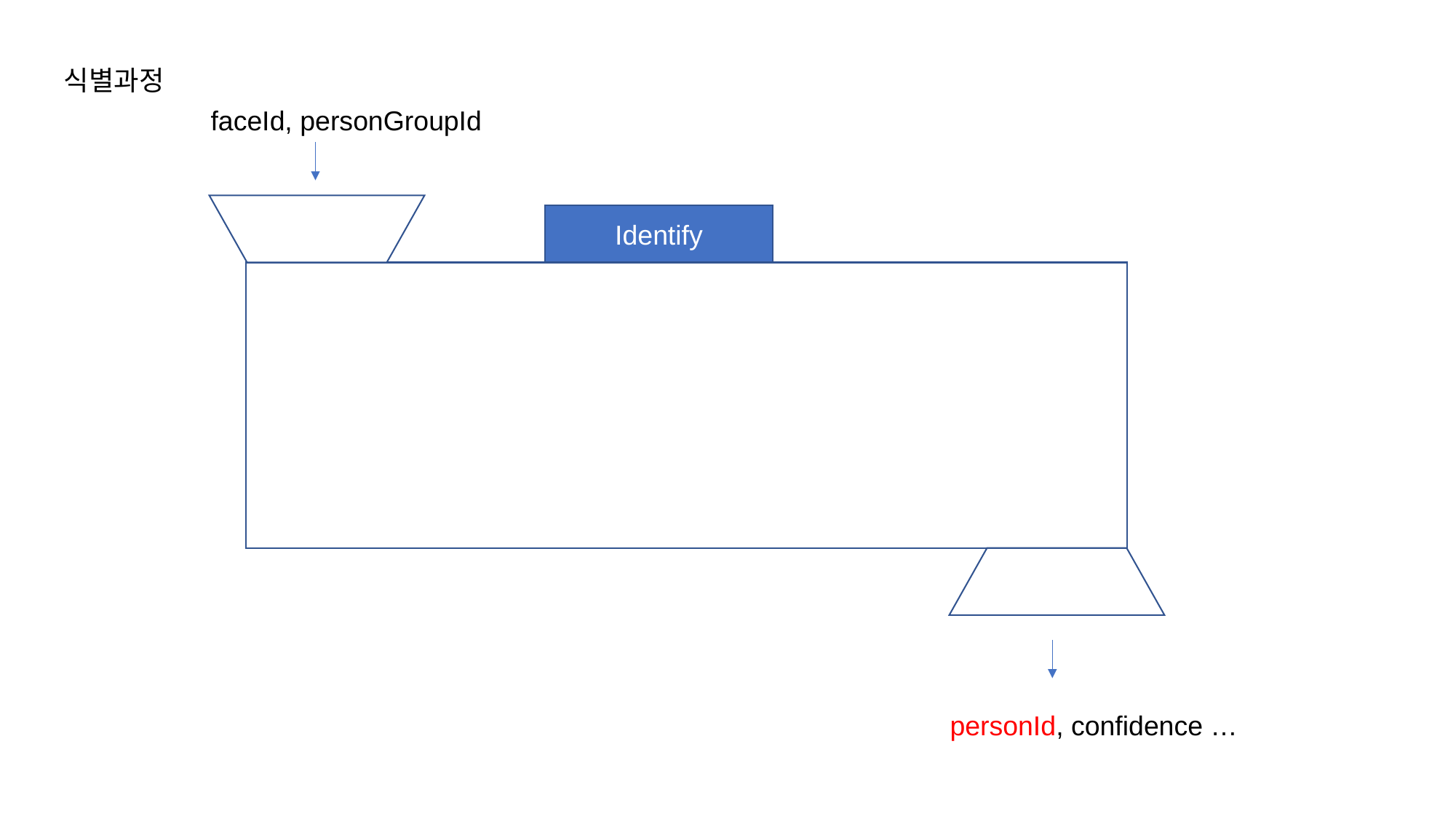

식별과정
faceId, personGroupId

Identify

personId, confidence …